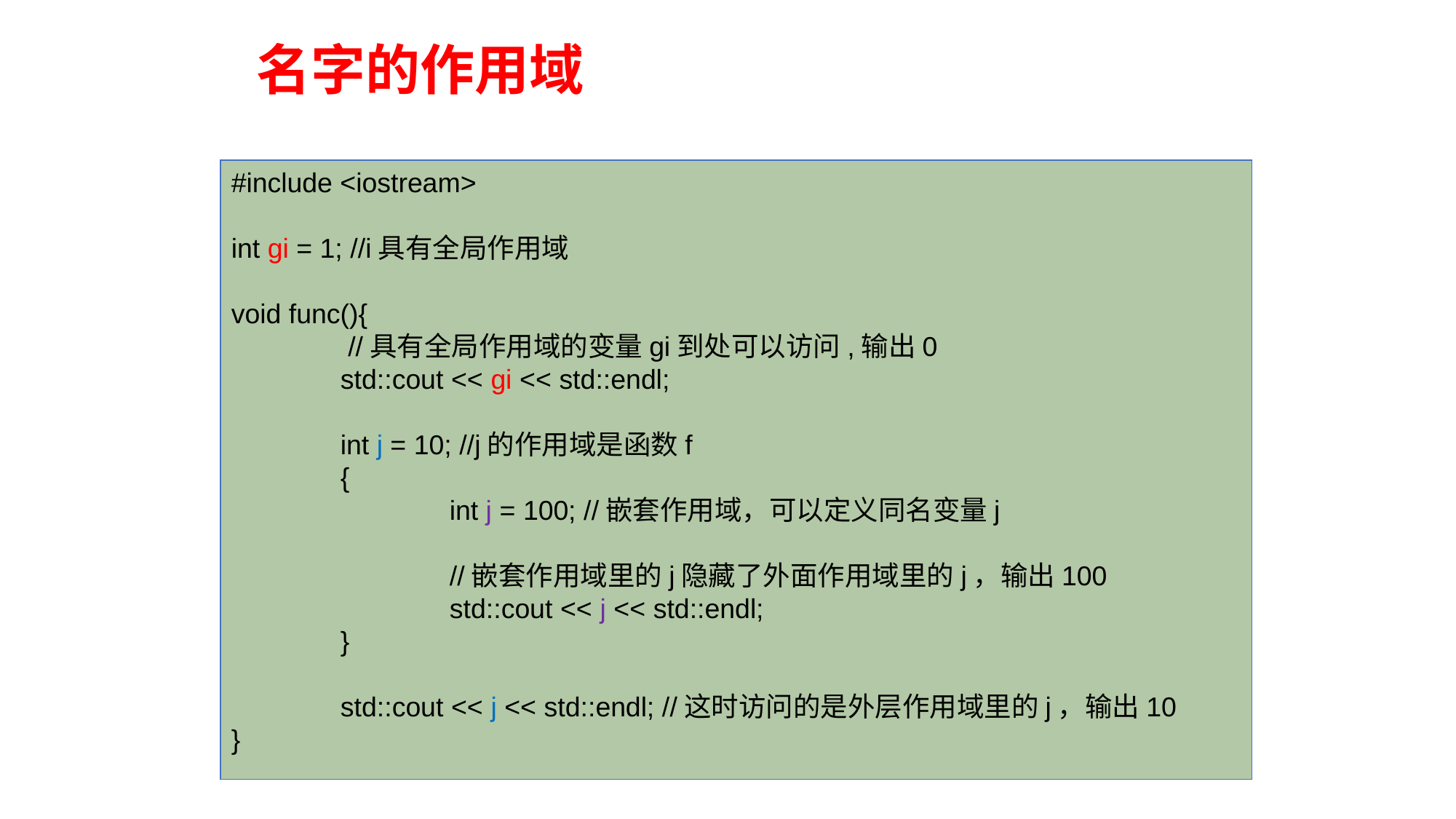

# 名字的作用域
#include <iostream>

int gi = 1; //i具有全局作用域

void func(){
	 //具有全局作用域的变量gi到处可以访问,输出0
	std::cout << gi << std::endl;

	int j = 10; //j的作用域是函数f
	{
		int j = 100; //嵌套作用域，可以定义同名变量j

		//嵌套作用域里的j隐藏了外面作用域里的j，输出100
		std::cout << j << std::endl;
	}

	std::cout << j << std::endl; //这时访问的是外层作用域里的j，输出10
}